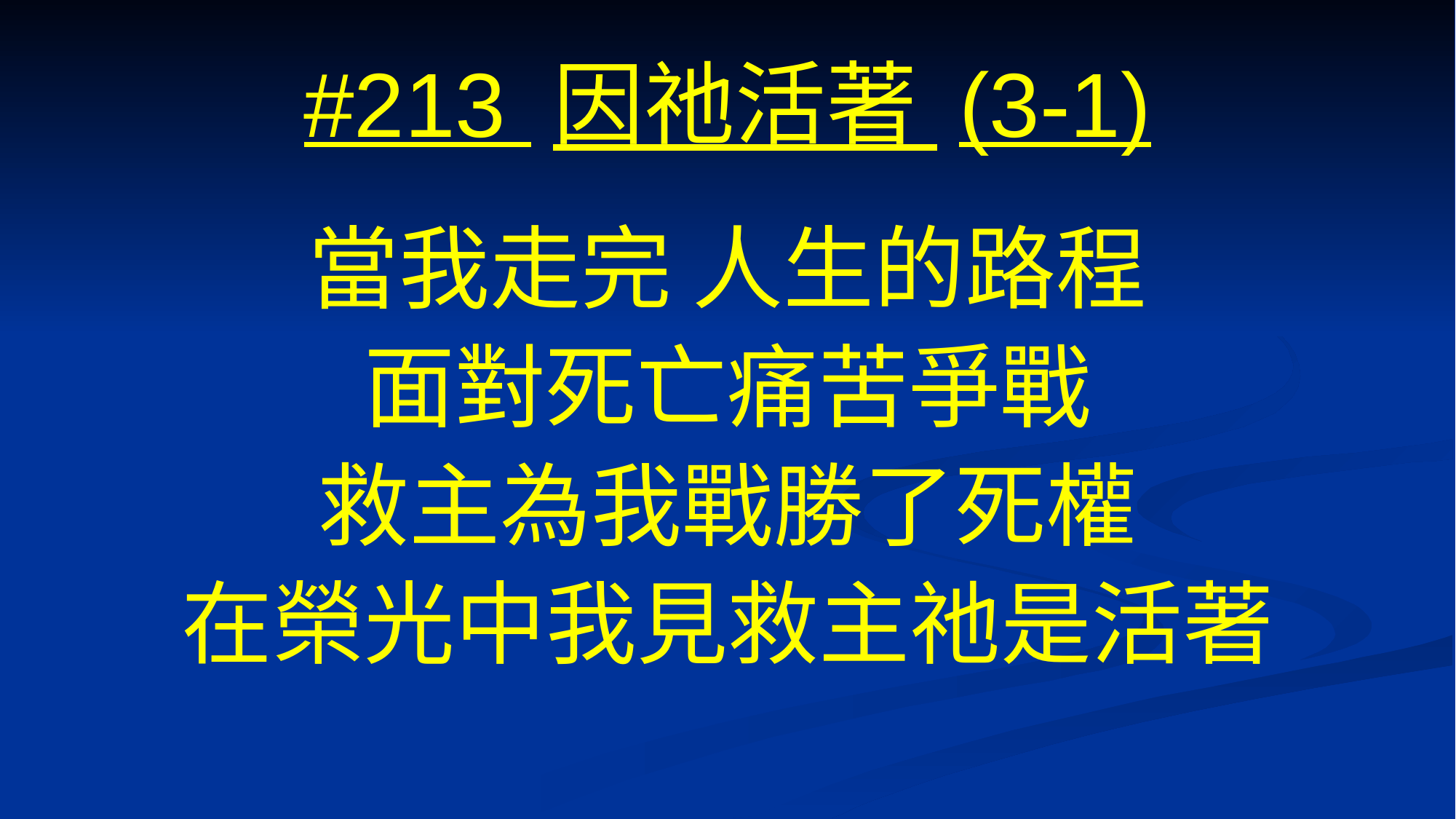

# #213 因祂活著 (3-1)
當我走完 人生的路程
面對死亡痛苦爭戰
救主為我戰勝了死權
在榮光中我見救主祂是活著